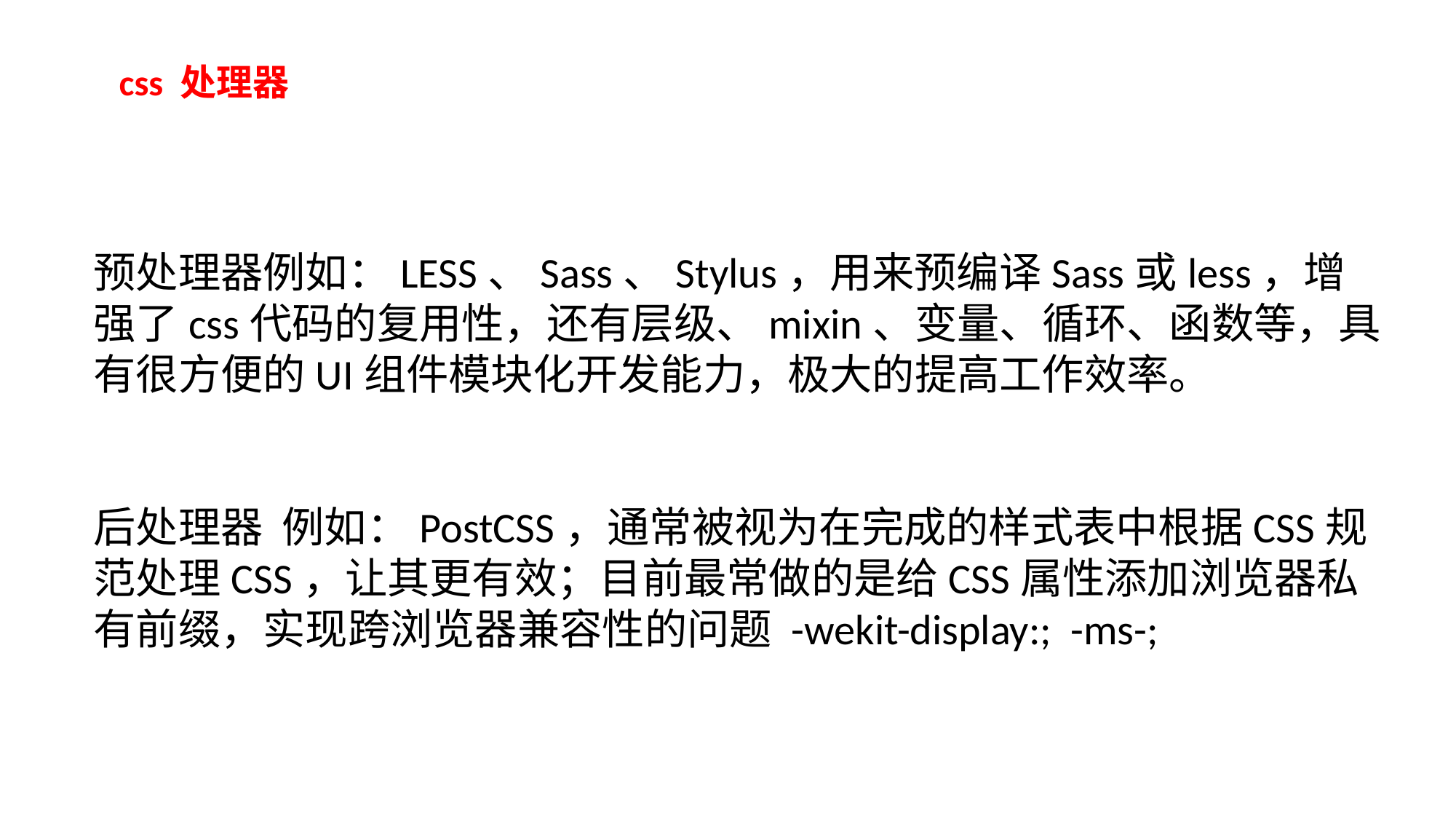

css 处理器

预处理器例如：LESS、Sass、Stylus，用来预编译Sass或less，增强了css代码的复用性，还有层级、mixin、变量、循环、函数等，具有很方便的UI组件模块化开发能力，极大的提高工作效率。

后处理器  例如：PostCSS，通常被视为在完成的样式表中根据CSS规范处理CSS，让其更有效；目前最常做的是给CSS属性添加浏览器私有前缀，实现跨浏览器兼容性的问题 -wekit-display:;  -ms-;